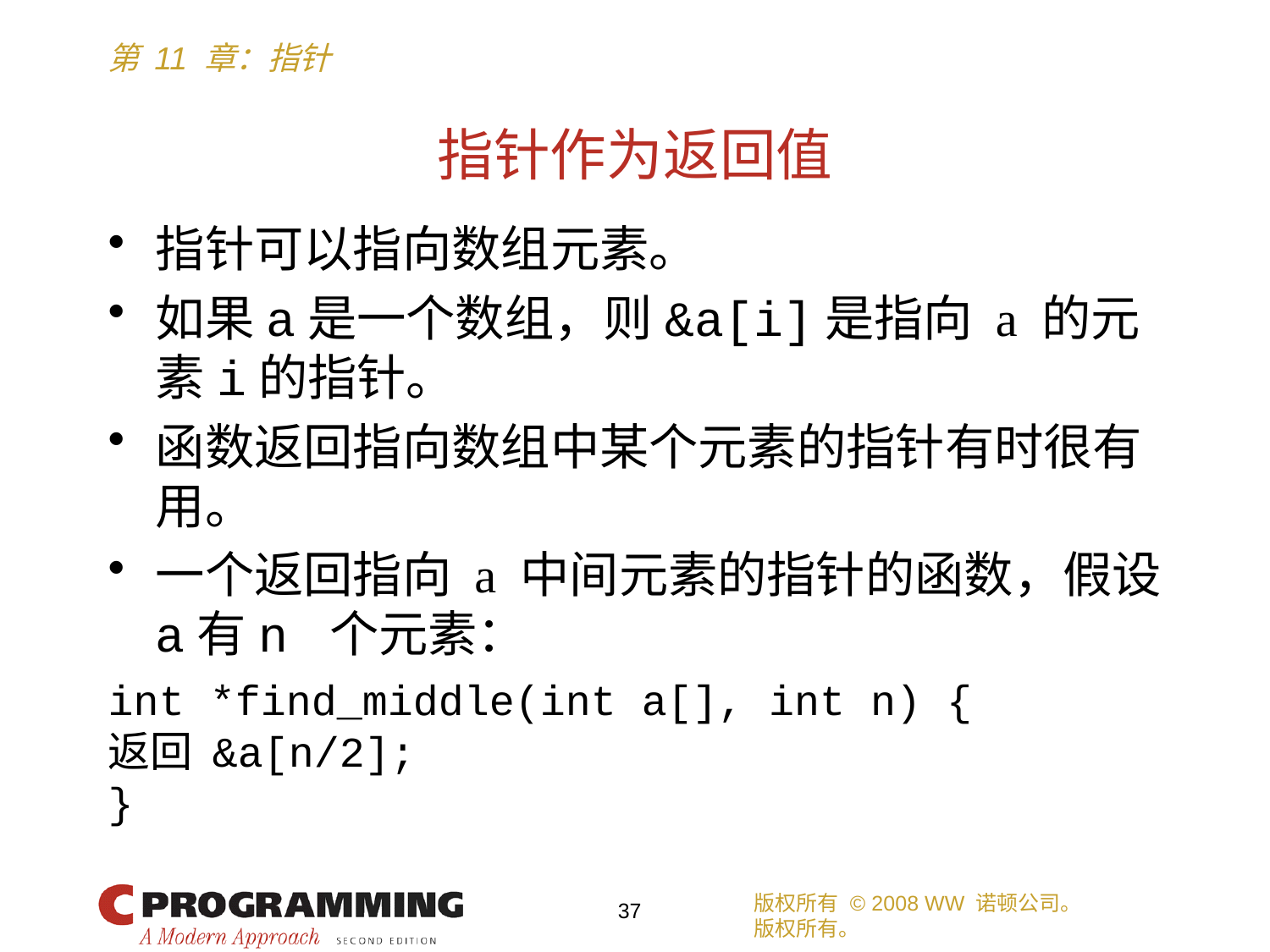

# 指针作为返回值
指针可以指向数组元素。
如果a是一个数组，则&a[i]是指向 a 的元素i的指针。
函数返回指向数组中某个元素的指针有时很有用。
一个返回指向 a 中间元素的指针的函数，假设a有n 个元素：
int *find_middle(int a[], int n) {
返回 &a[n/2];
}
版权所有 © 2008 WW 诺顿公司。
版权所有。
37